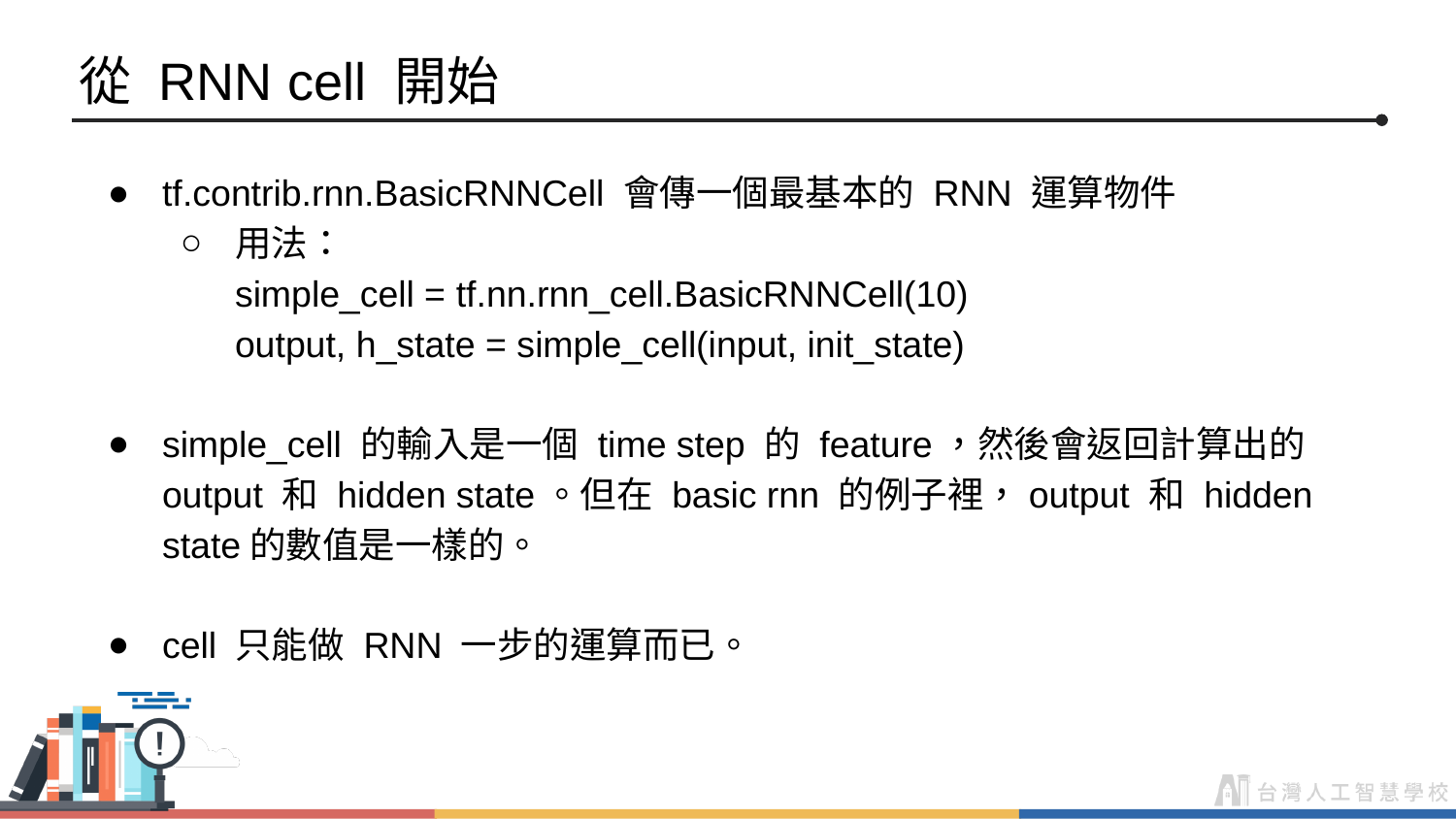

# 從 RNN cell 開始
tf.contrib.rnn.BasicRNNCell 會傳一個最基本的 RNN 運算物件
用法：
simple_cell = tf.nn.rnn_cell.BasicRNNCell(10)
output, h_state = simple_cell(input, init_state)

simple_cell 的輸入是一個 time step 的 feature，然後會返回計算出的 output 和 hidden state。但在 basic rnn 的例子裡，output 和 hidden state的數值是一樣的。

cell 只能做 RNN 一步的運算而已。